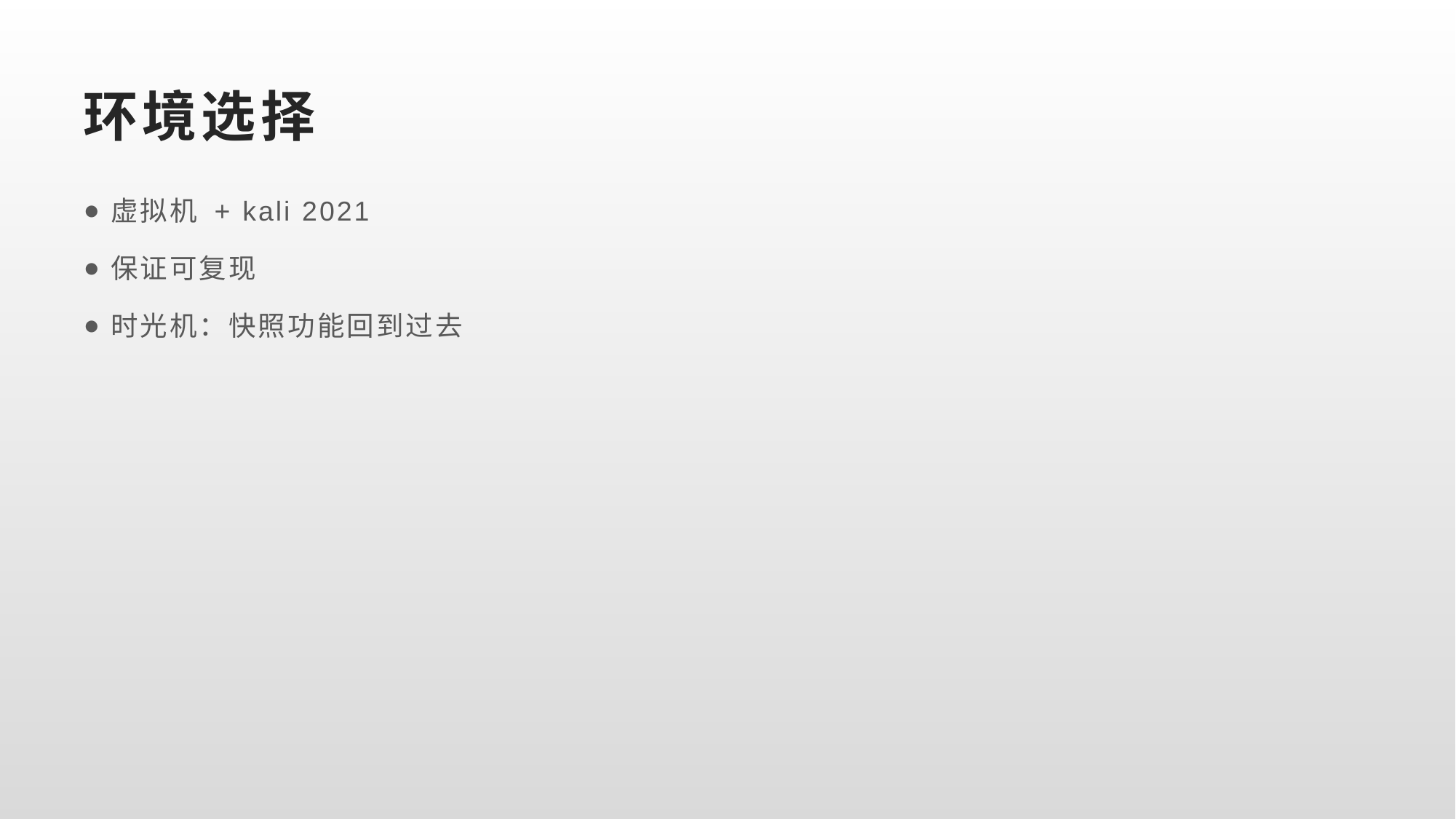

# 环境选择
虚拟机 + kali 2021
保证可复现
时光机：快照功能回到过去